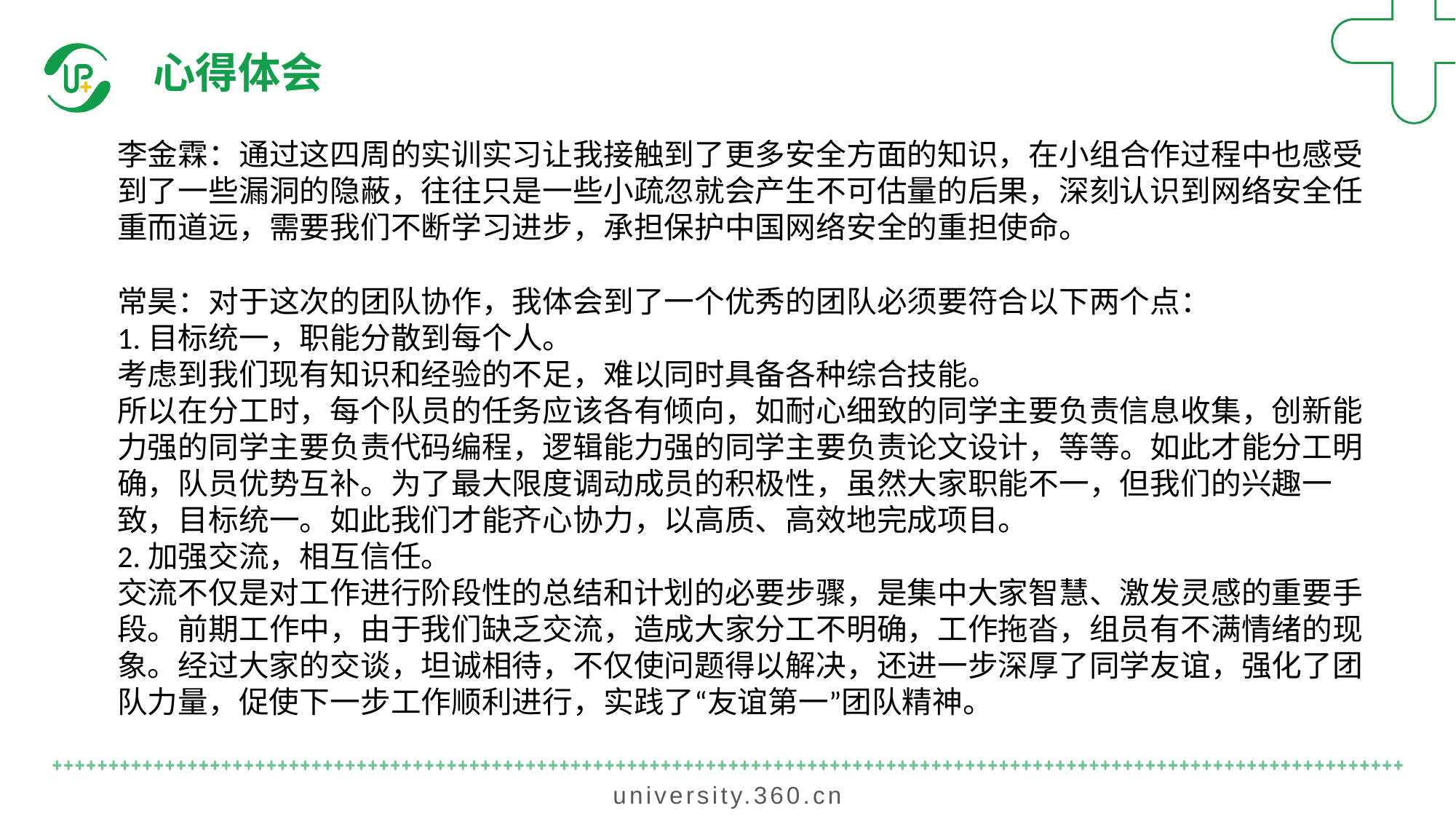

心得体会
李金霖：通过这四周的实训实习让我接触到了更多安全方面的知识，在小组合作过程中也感受到了一些漏洞的隐蔽，往往只是一些小疏忽就会产生不可估量的后果，深刻认识到网络安全任重而道远，需要我们不断学习进步，承担保护中国网络安全的重担使命。
常昊：对于这次的团队协作，我体会到了一个优秀的团队必须要符合以下两个点：
1.目标统一，职能分散到每个人。
考虑到我们现有知识和经验的不足，难以同时具备各种综合技能。
所以在分工时，每个队员的任务应该各有倾向，如耐心细致的同学主要负责信息收集，创新能力强的同学主要负责代码编程，逻辑能力强的同学主要负责论文设计，等等。如此才能分工明确，队员优势互补。为了最大限度调动成员的积极性，虽然大家职能不一，但我们的兴趣一致，目标统一。如此我们才能齐心协力，以高质、高效地完成项目。
2.加强交流，相互信任。
交流不仅是对工作进行阶段性的总结和计划的必要步骤，是集中大家智慧、激发灵感的重要手段。前期工作中，由于我们缺乏交流，造成大家分工不明确，工作拖沓，组员有不满情绪的现象。经过大家的交谈，坦诚相待，不仅使问题得以解决，还进一步深厚了同学友谊，强化了团队力量，促使下一步工作顺利进行，实践了“友谊第一”团队精神。